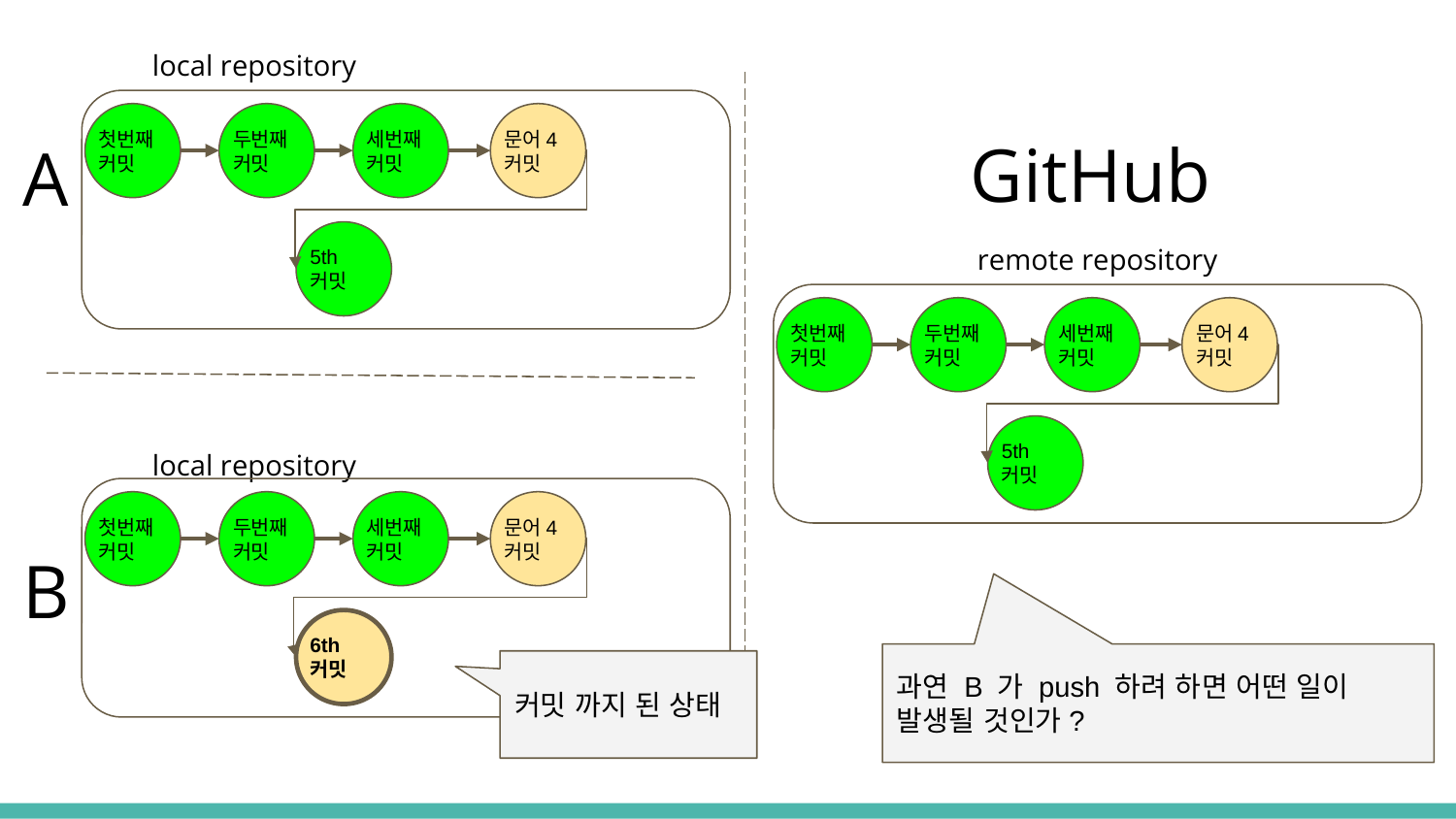

local repository

첫번째
커밋
두번째
커밋
세번째
커밋
문어4
커밋
GitHub
A
5th
커밋
remote repository

첫번째
커밋
두번째
커밋
세번째
커밋
문어4
커밋
5th
커밋
local repository

첫번째
커밋
두번째
커밋
세번째
커밋
문어4
커밋
B
6th
커밋
과연 B 가 push 하려 하면 어떤 일이 발생될 것인가?
커밋 까지 된 상태